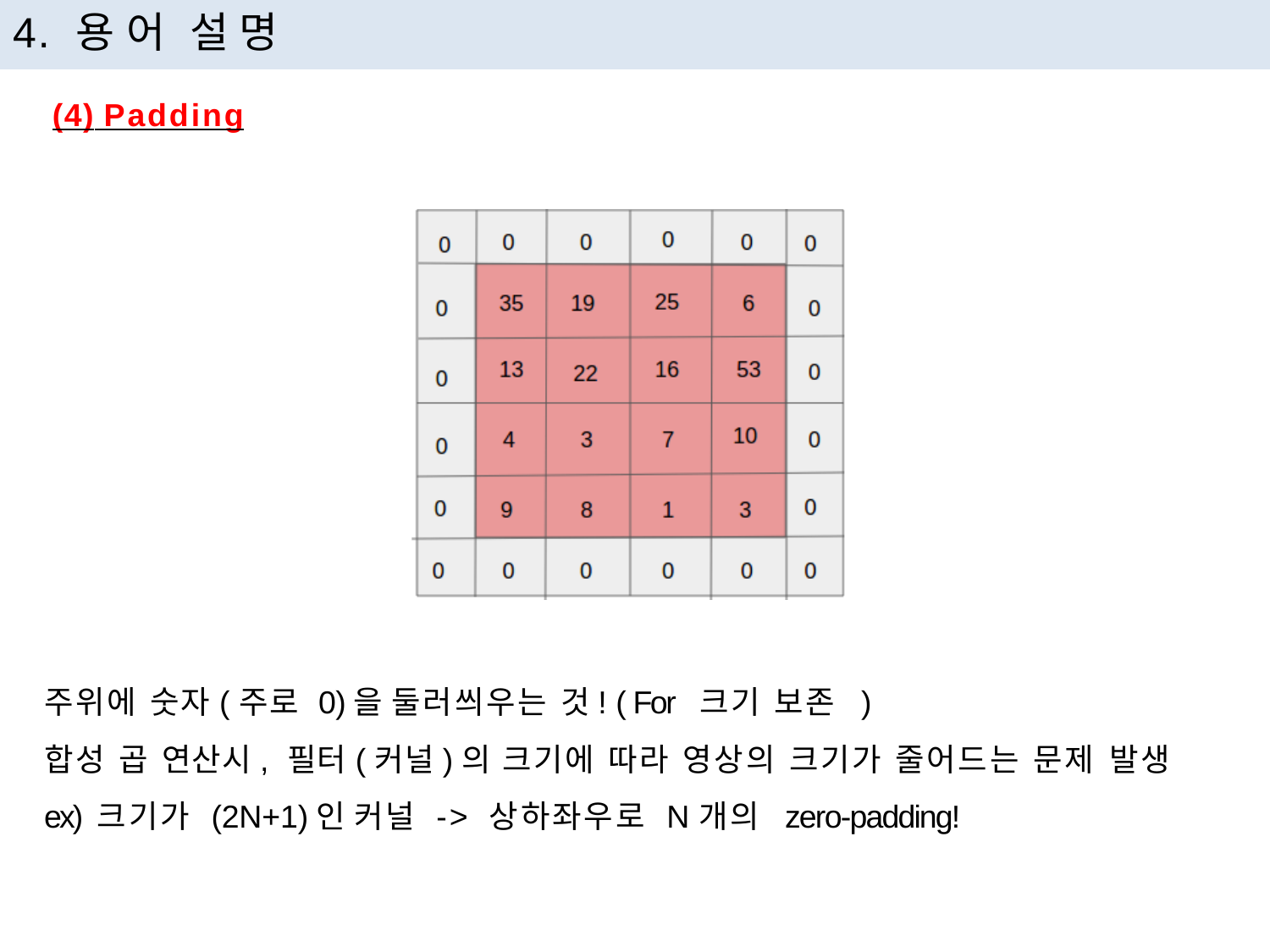

# 4. 용어 설명
(4) Padding

주위에 숫자(주로 0)을 둘러씌우는 것! ( For  크기 보존 )
합성 곱 연산시, 필터(커널)의 크기에 따라 영상의 크기가 줄어드는 문제 발생
ex) 크기가 (2N+1)인 커널 -> 상하좌우로 N개의 zero-padding!